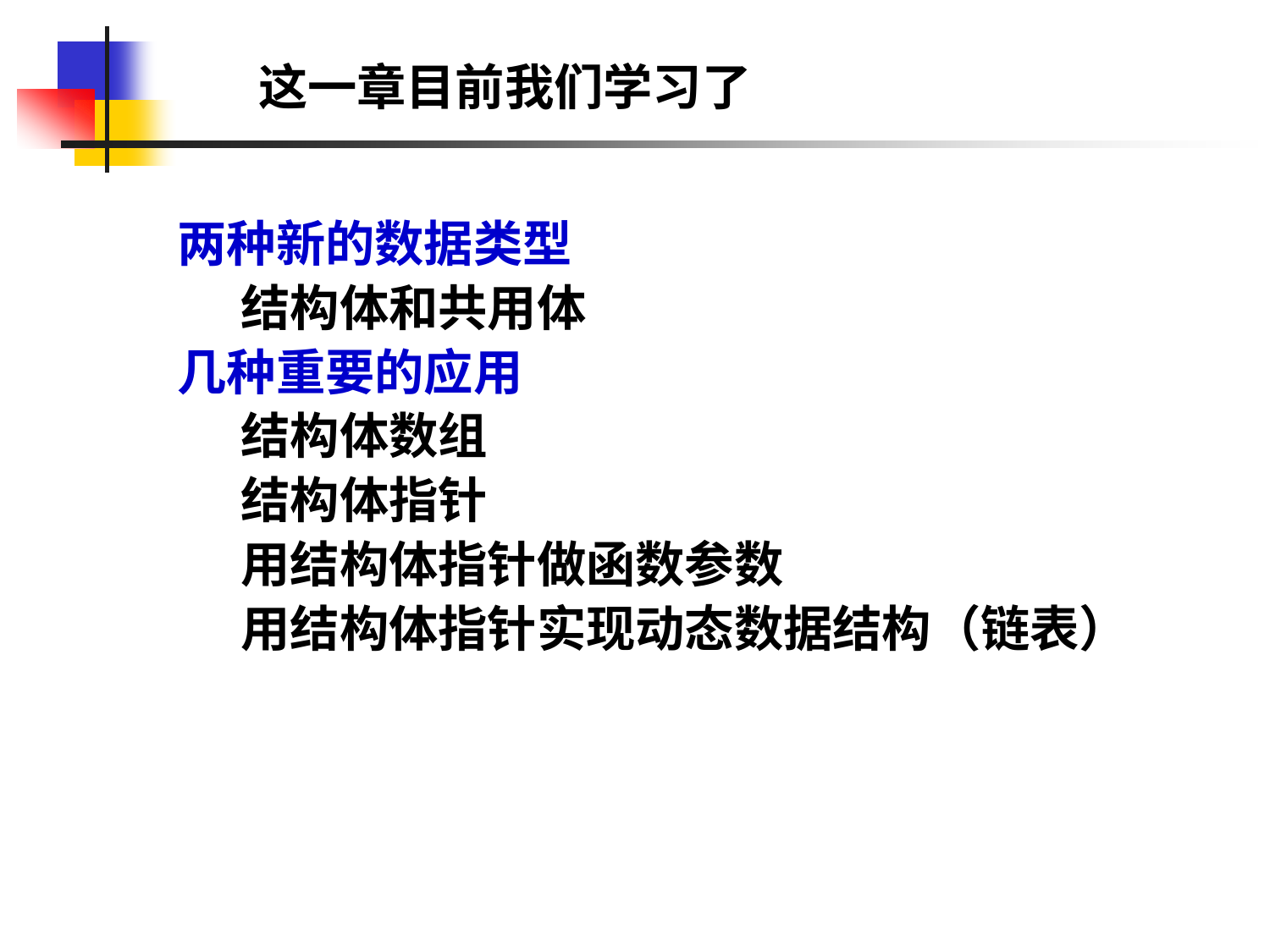

# 这一章目前我们学习了
两种新的数据类型
结构体和共用体
几种重要的应用
结构体数组
结构体指针
用结构体指针做函数参数
用结构体指针实现动态数据结构（链表）